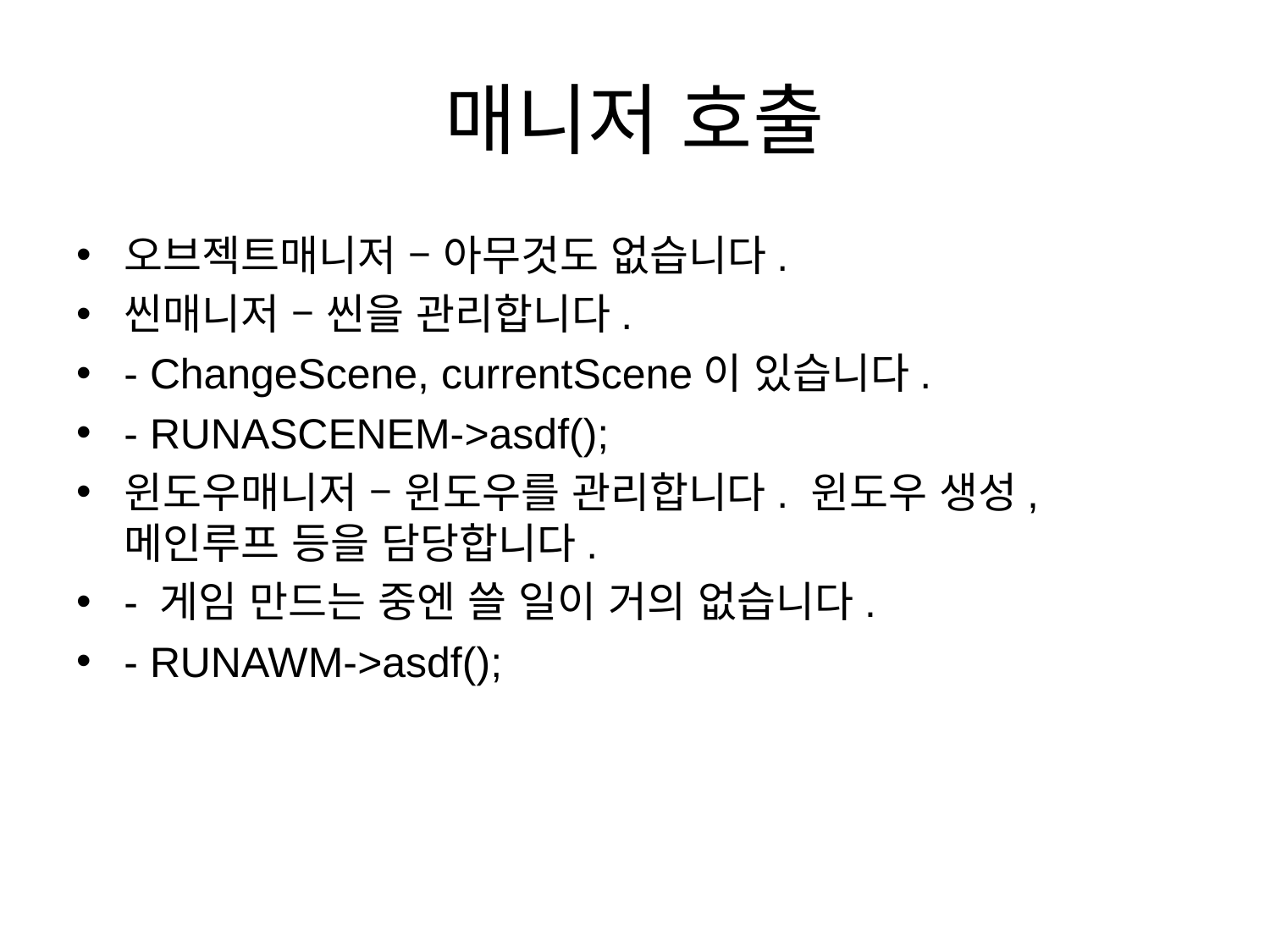

# 매니저 호출
오브젝트매니저 – 아무것도 없습니다.
씬매니저 – 씬을 관리합니다.
- ChangeScene, currentScene이 있습니다.
- RUNASCENEM->asdf();
윈도우매니저 – 윈도우를 관리합니다. 윈도우 생성, 메인루프 등을 담당합니다.
- 게임 만드는 중엔 쓸 일이 거의 없습니다.
- RUNAWM->asdf();